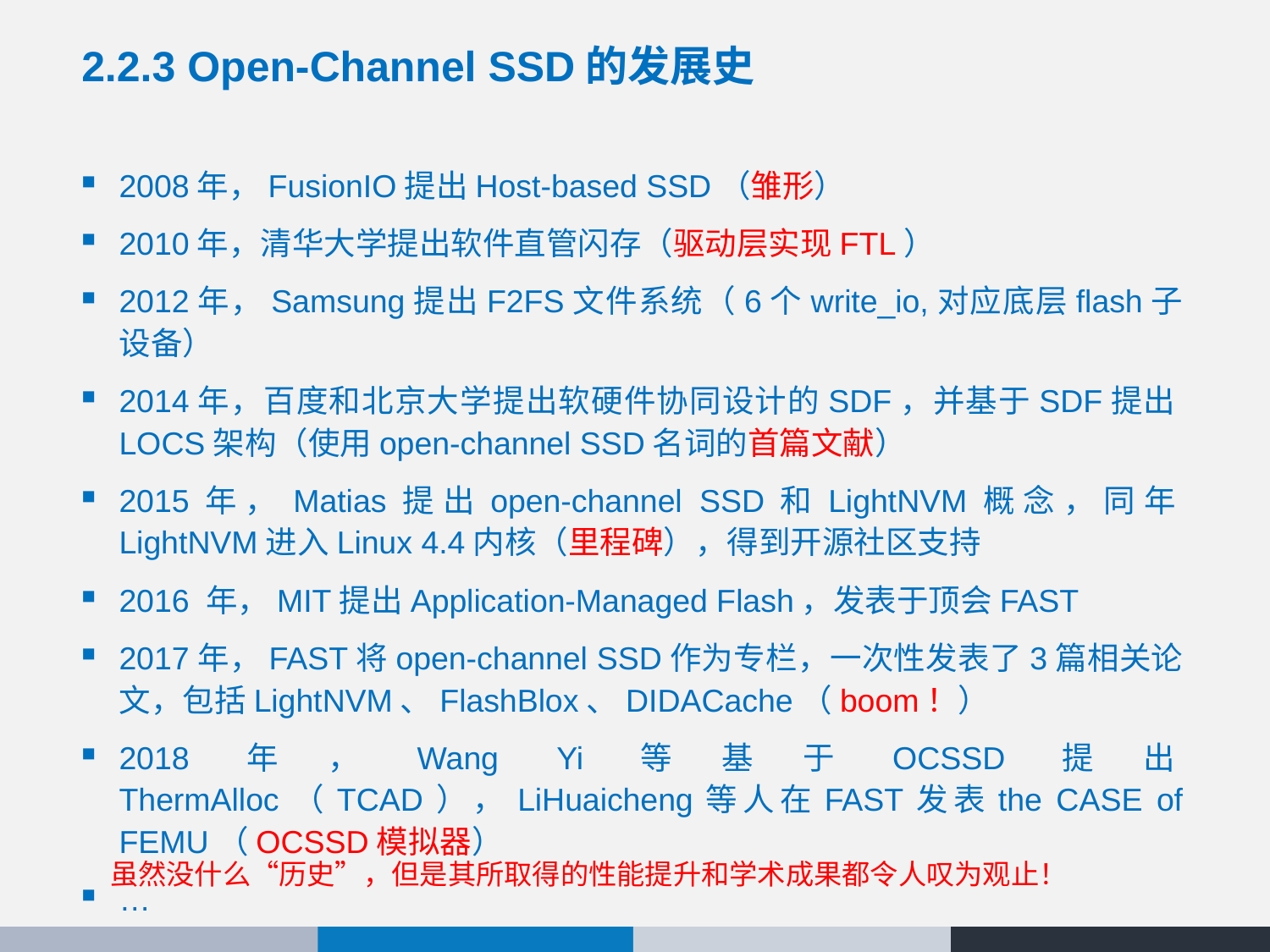

# 2.2.3 Open-Channel SSD的发展史
2008年，FusionIO提出Host-based SSD（雏形）
2010年，清华大学提出软件直管闪存（驱动层实现FTL）
2012年，Samsung提出F2FS文件系统（6个write_io,对应底层flash子设备）
2014年，百度和北京大学提出软硬件协同设计的SDF，并基于SDF提出LOCS架构（使用open-channel SSD名词的首篇文献）
2015年，Matias提出open-channel SSD和LightNVM概念，同年LightNVM进入Linux 4.4内核（里程碑），得到开源社区支持
2016 年，MIT提出Application-Managed Flash，发表于顶会FAST
2017年，FAST将open-channel SSD作为专栏，一次性发表了3篇相关论文，包括LightNVM、FlashBlox、DIDACache（boom！）
2018年，Wang Yi等基于OCSSD提出ThermAlloc（TCAD），LiHuaicheng等人在FAST发表the CASE of FEMU（OCSSD模拟器）
…
虽然没什么“历史”，但是其所取得的性能提升和学术成果都令人叹为观止！